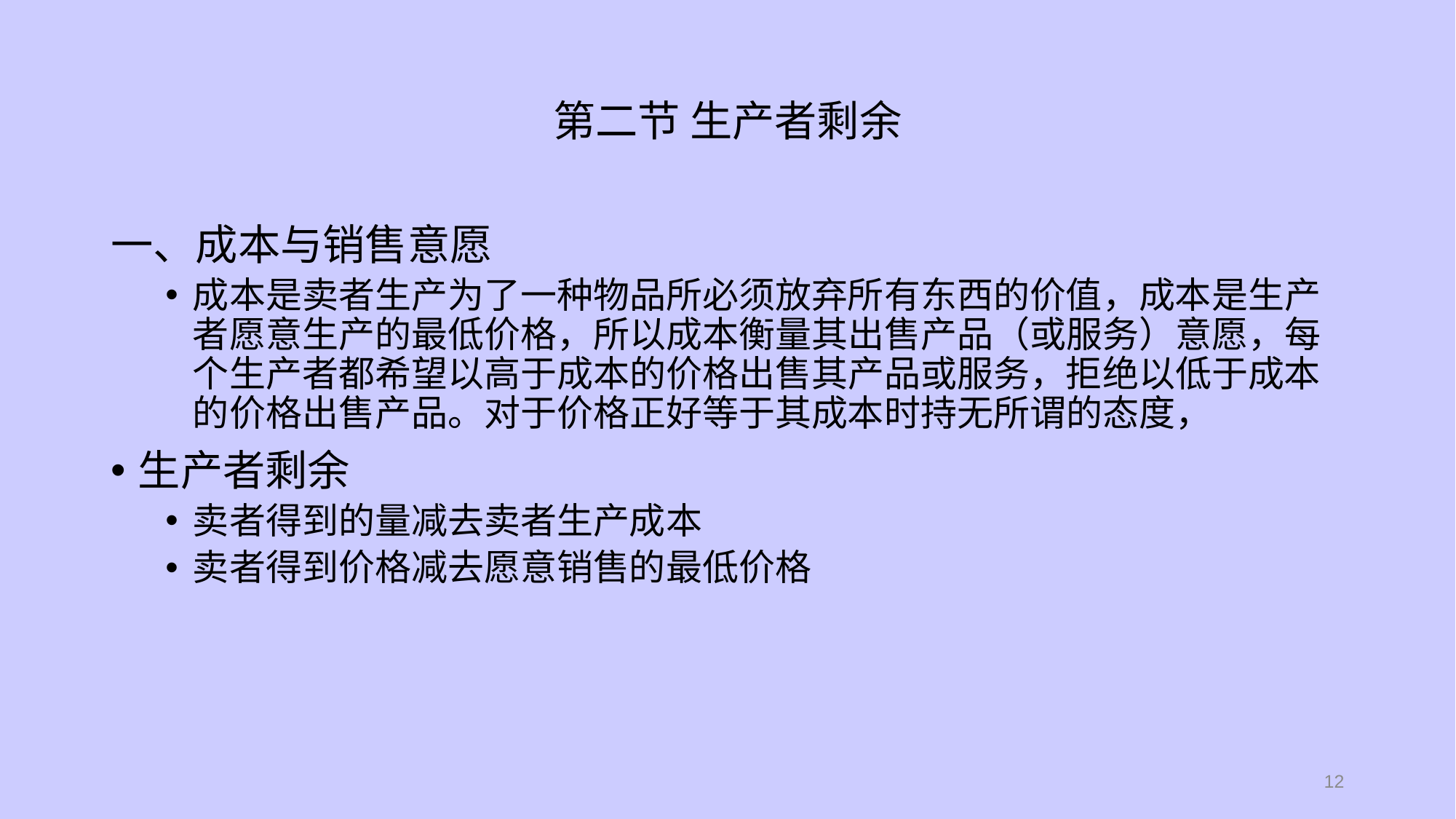

# 第二节 生产者剩余
一、成本与销售意愿
成本是卖者生产为了一种物品所必须放弃所有东西的价值，成本是生产者愿意生产的最低价格，所以成本衡量其出售产品（或服务）意愿，每个生产者都希望以高于成本的价格出售其产品或服务，拒绝以低于成本的价格出售产品。对于价格正好等于其成本时持无所谓的态度，
生产者剩余
卖者得到的量减去卖者生产成本
卖者得到价格减去愿意销售的最低价格

12